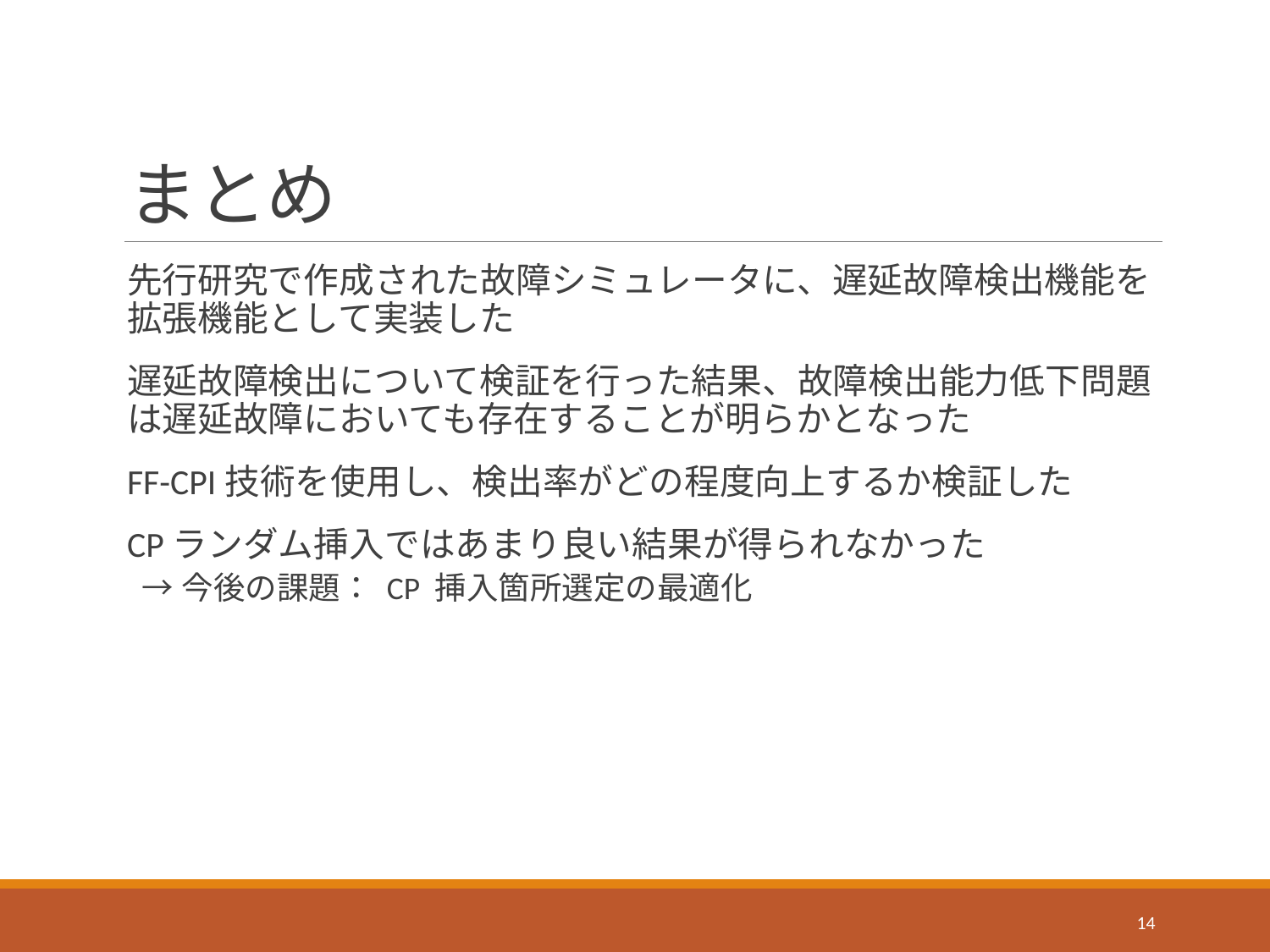

# まとめ
先行研究で作成された故障シミュレータに、遅延故障検出機能を
拡張機能として実装した
遅延故障検出について検証を行った結果、故障検出能力低下問題は遅延故障においても存在することが明らかとなった
FF-CPI技術を使用し、検出率がどの程度向上するか検証した
CPランダム挿入ではあまり良い結果が得られなかった
→今後の課題： CP 挿入箇所選定の最適化
14